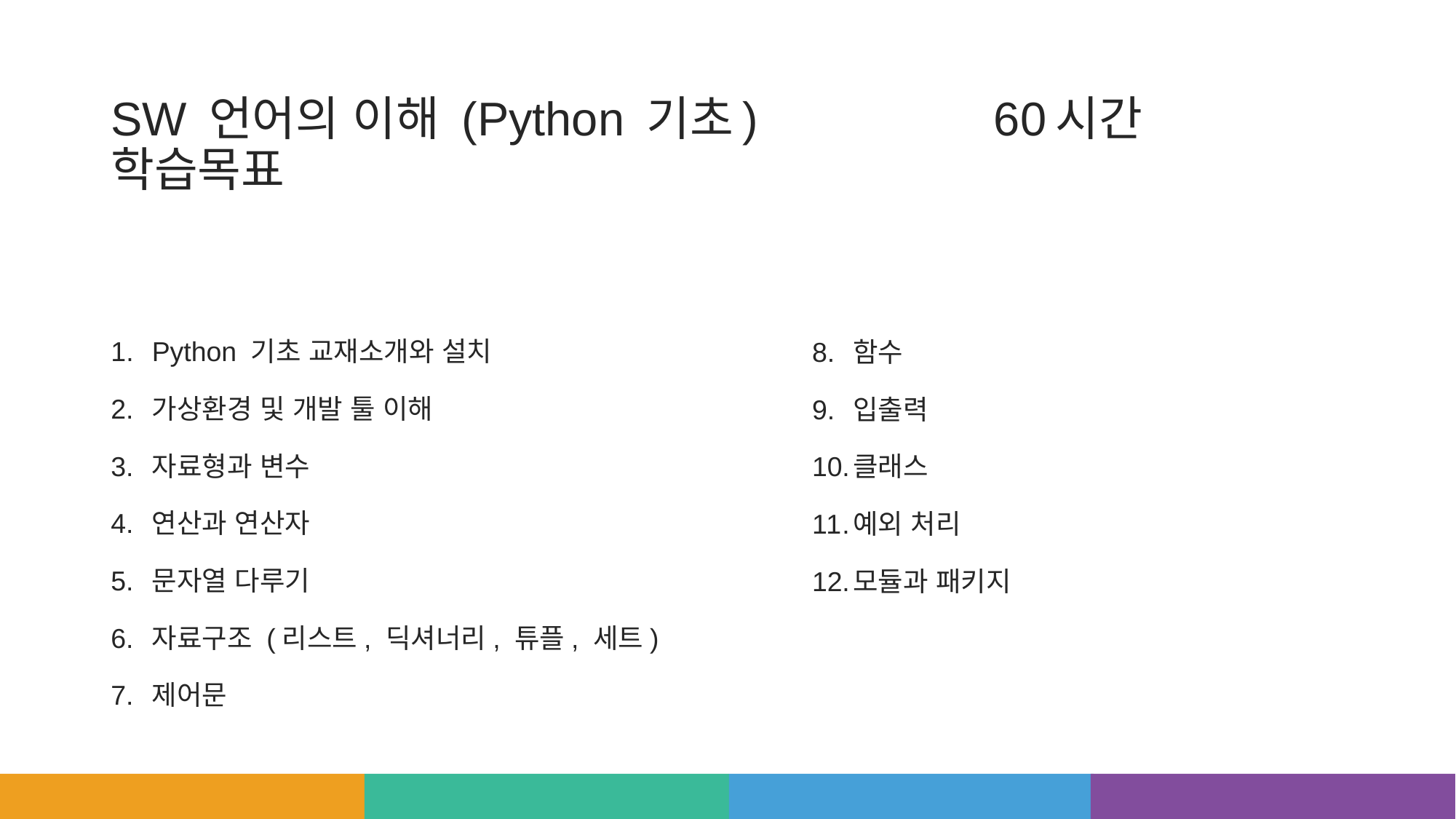

# SW 언어의 이해 (Python 기초)                  60시간 학습목표
Python 기초 교재소개와 설치
가상환경 및 개발 툴 이해
자료형과 변수
연산과 연산자
문자열 다루기
자료구조 (리스트, 딕셔너리, 튜플, 세트)
제어문
함수
입출력
클래스
예외 처리
모듈과 패키지